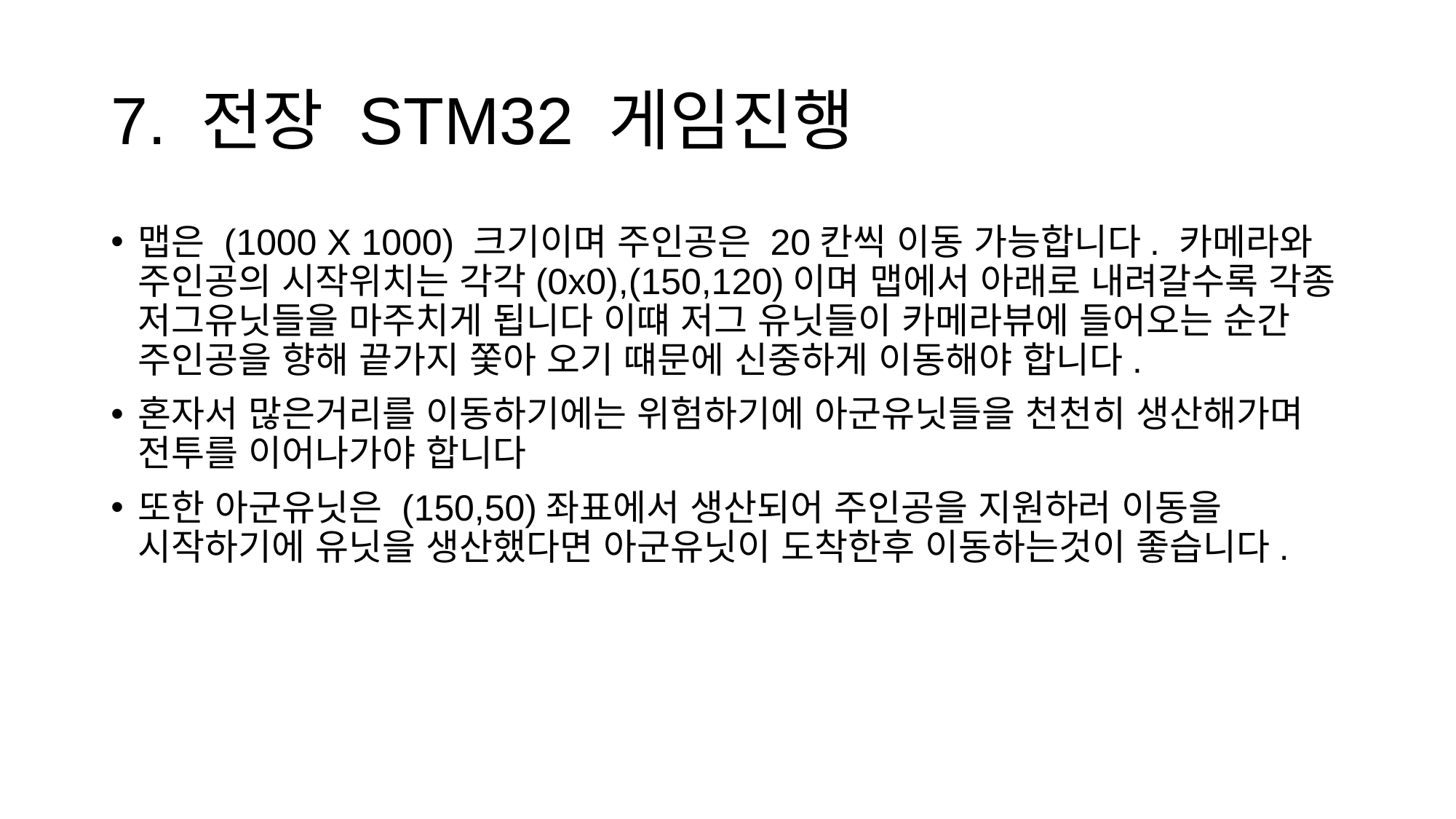

# 7. 전장 STM32 게임진행
맵은 (1000 X 1000) 크기이며 주인공은 20칸씩 이동 가능합니다. 카메라와 주인공의 시작위치는 각각(0x0),(150,120)이며 맵에서 아래로 내려갈수록 각종 저그유닛들을 마주치게 됩니다 이떄 저그 유닛들이 카메라뷰에 들어오는 순간 주인공을 향해 끝가지 쫓아 오기 떄문에 신중하게 이동해야 합니다.
혼자서 많은거리를 이동하기에는 위험하기에 아군유닛들을 천천히 생산해가며 전투를 이어나가야 합니다
또한 아군유닛은 (150,50)좌표에서 생산되어 주인공을 지원하러 이동을 시작하기에 유닛을 생산했다면 아군유닛이 도착한후 이동하는것이 좋습니다.